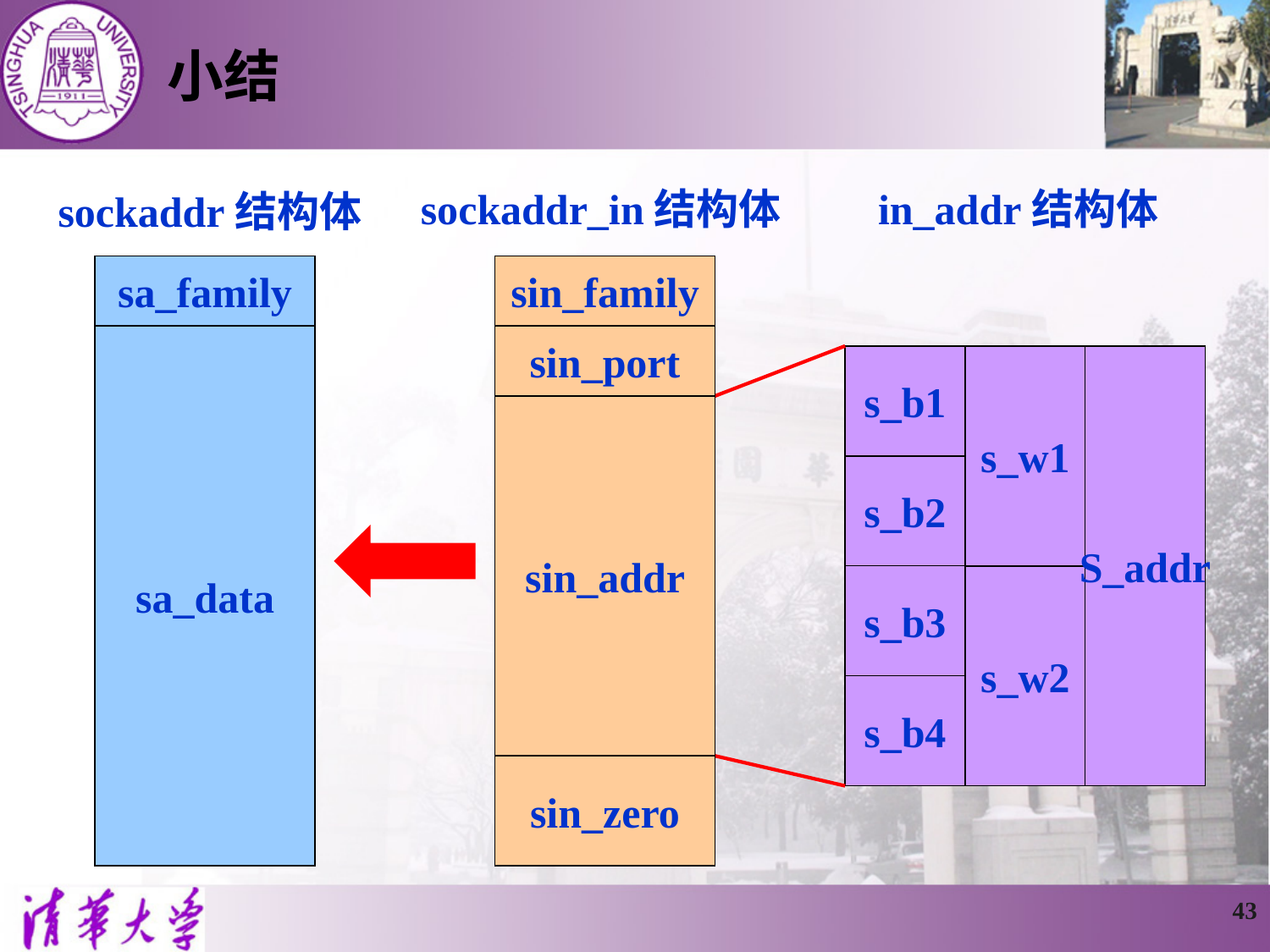

# 小结
sockaddr_in结构体
sin_family
sin_port
sin_addr

sin_zero
in_addr结构体

s_b1
s_w1
S_addr
s_b2
s_b3
s_w2
s_b4

sockaddr结构体
sa_family
sa_data
43